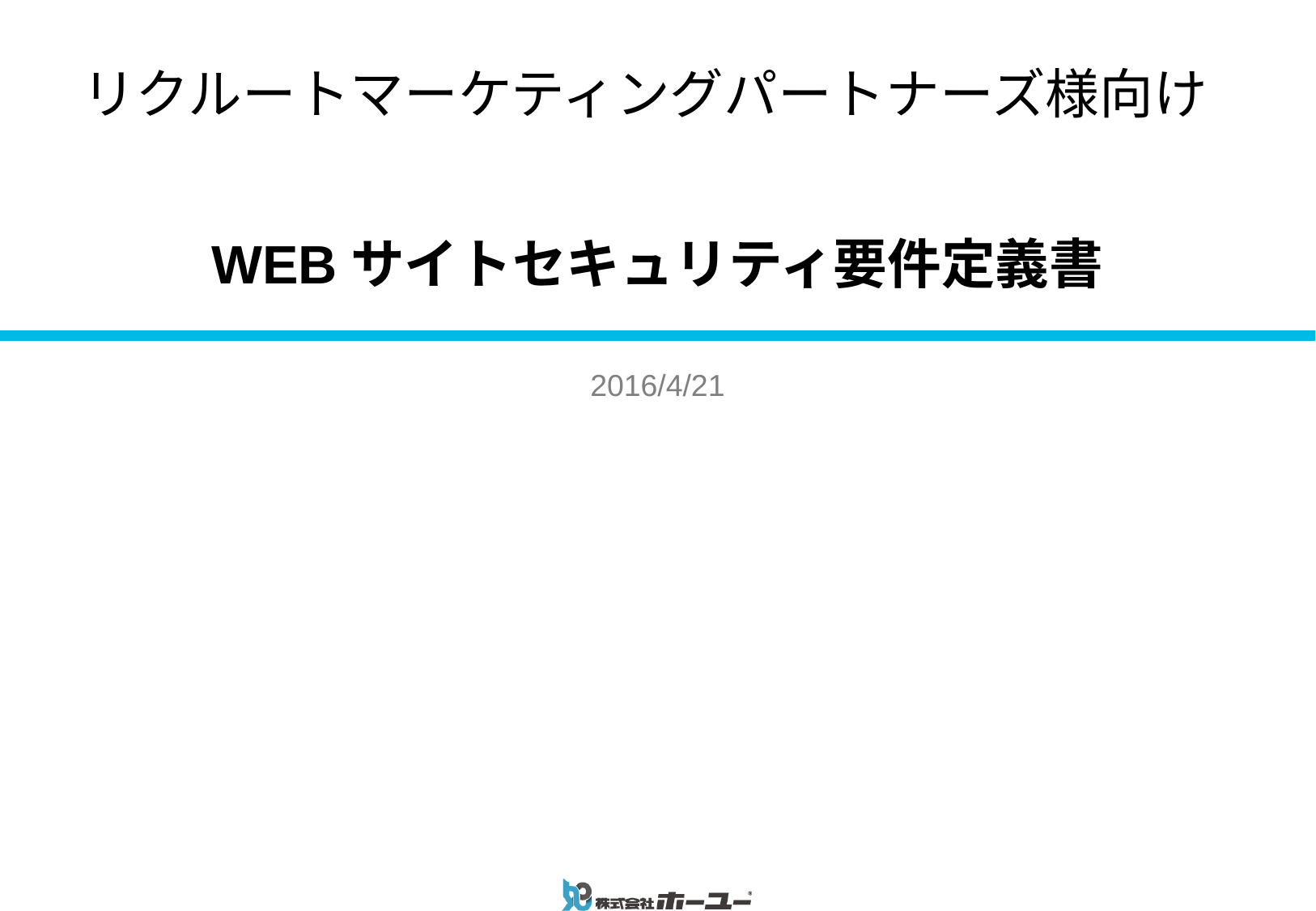

リクルートマーケティングパートナーズ様向け
# WEBサイトセキュリティ要件定義書
2016/4/21